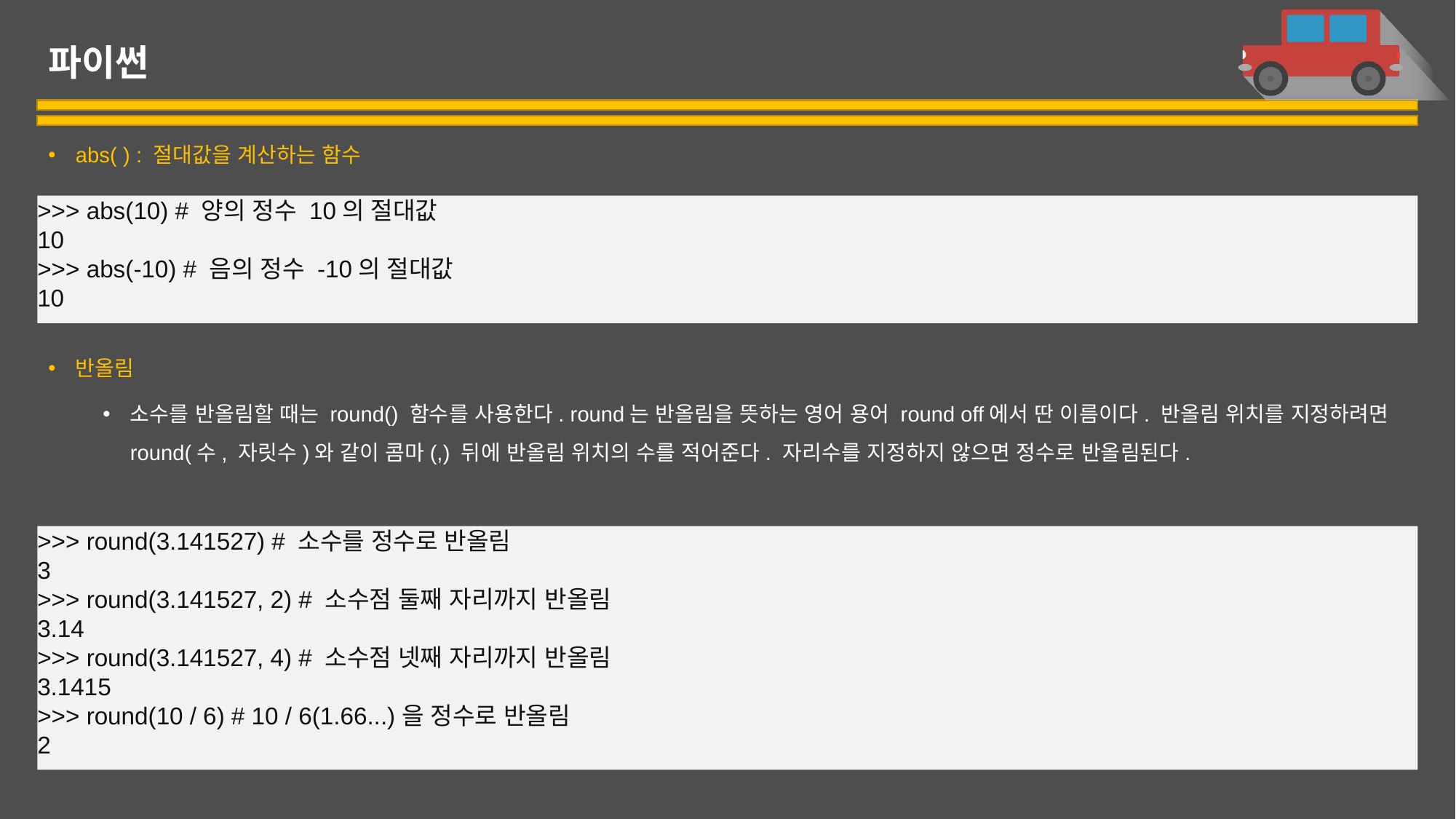

# 파이썬
abs( ) : 절대값을 계산하는 함수

반올림
소수를 반올림할 때는 round() 함수를 사용한다. round는 반올림을 뜻하는 영어 용어 round off에서 딴 이름이다. 반올림 위치를 지정하려면 round(수, 자릿수)와 같이 콤마(,) 뒤에 반올림 위치의 수를 적어준다. 자리수를 지정하지 않으면 정수로 반올림된다.

>>> abs(10) # 양의 정수 10의 절대값
10
>>> abs(-10) # 음의 정수 -10의 절대값
10
>>> round(3.141527) # 소수를 정수로 반올림
3
>>> round(3.141527, 2) # 소수점 둘째 자리까지 반올림
3.14
>>> round(3.141527, 4) # 소수점 넷째 자리까지 반올림
3.1415
>>> round(10 / 6) # 10 / 6(1.66...)을 정수로 반올림
2